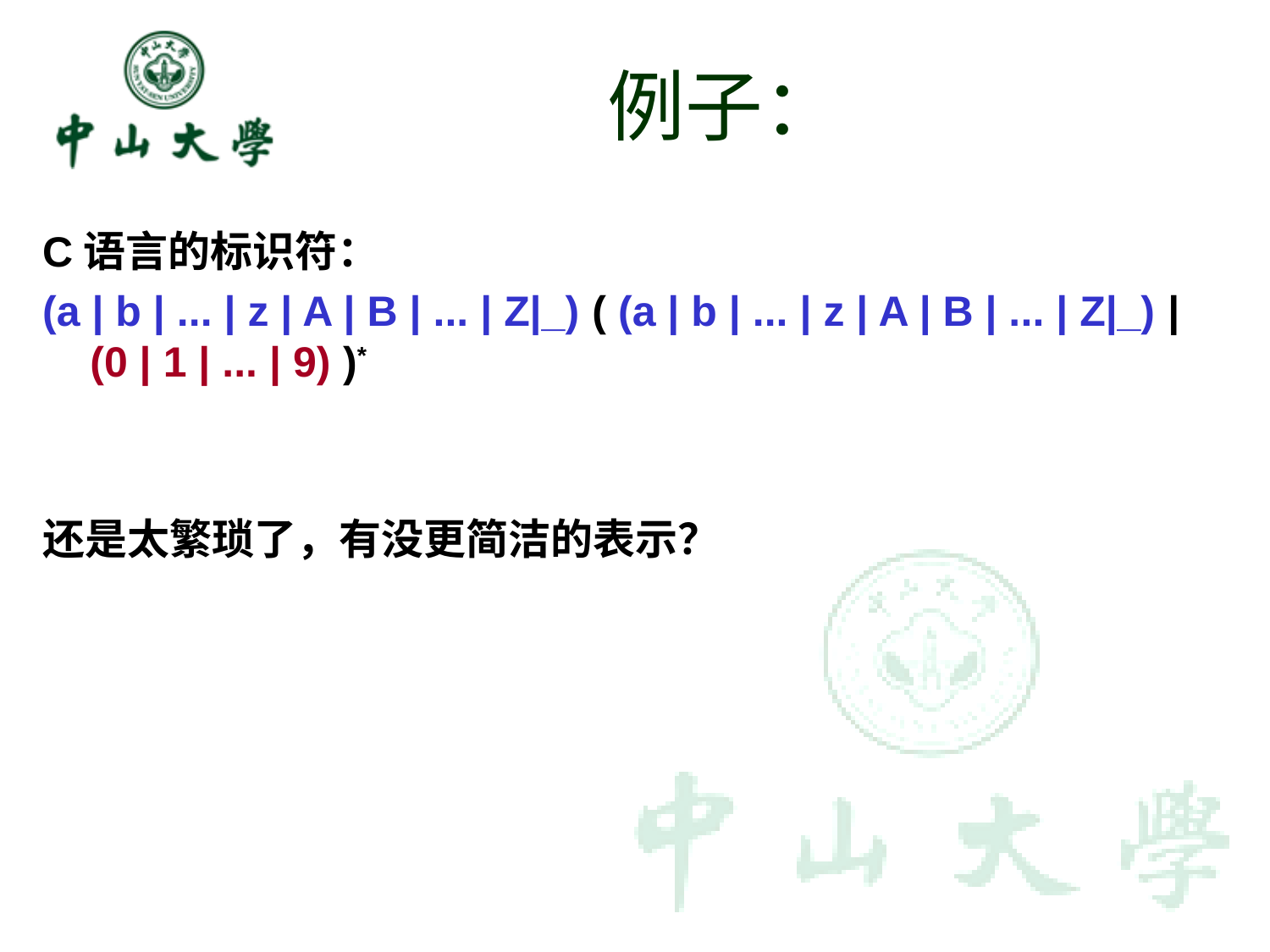

# 例子：
C语言的标识符：
(a | b | ... | z | A | B | ... | Z|_) ( (a | b | ... | z | A | B | ... | Z|_) | (0 | 1 | ... | 9) )*

还是太繁琐了，有没更简洁的表示？